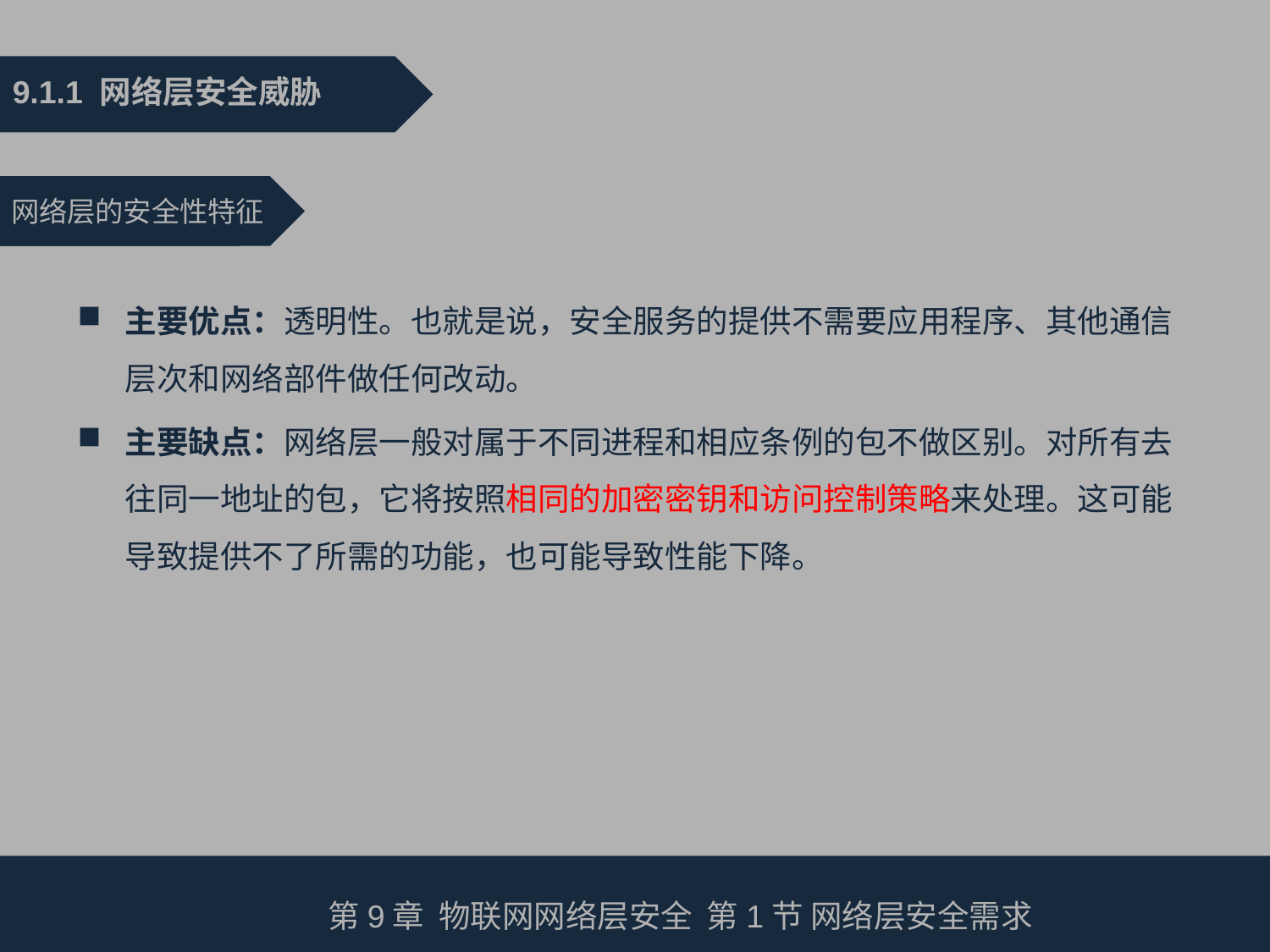

9.1.1 网络层安全威胁
网络层的安全性特征
主要优点：透明性。也就是说，安全服务的提供不需要应用程序、其他通信层次和网络部件做任何改动。
主要缺点：网络层一般对属于不同进程和相应条例的包不做区别。对所有去往同一地址的包，它将按照相同的加密密钥和访问控制策略来处理。这可能导致提供不了所需的功能，也可能导致性能下降。